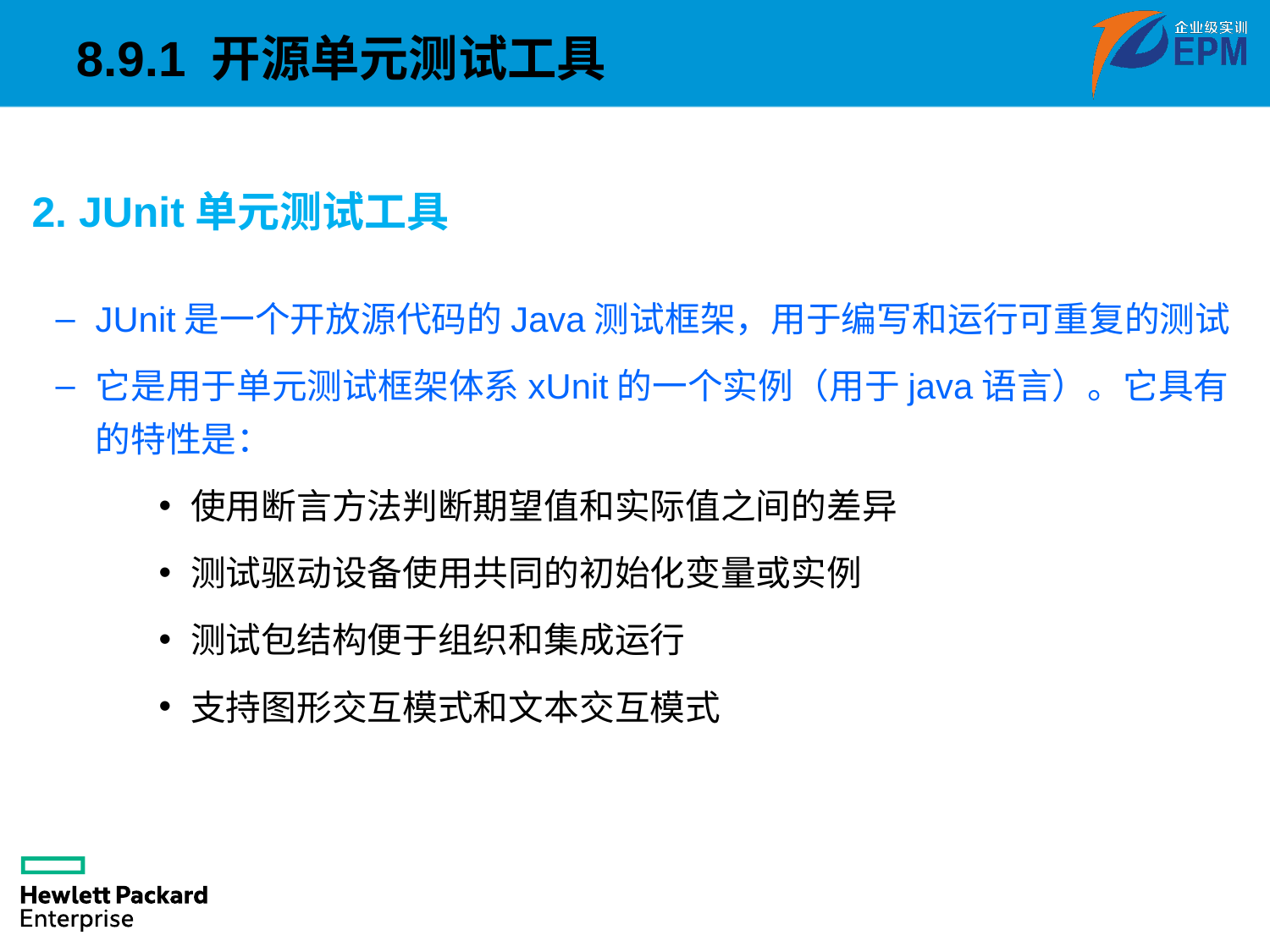

8.9.1 开源单元测试工具
2. JUnit单元测试工具
JUnit是一个开放源代码的Java测试框架，用于编写和运行可重复的测试
它是用于单元测试框架体系xUnit的一个实例（用于java语言）。它具有的特性是：
使用断言方法判断期望值和实际值之间的差异
测试驱动设备使用共同的初始化变量或实例
测试包结构便于组织和集成运行
支持图形交互模式和文本交互模式